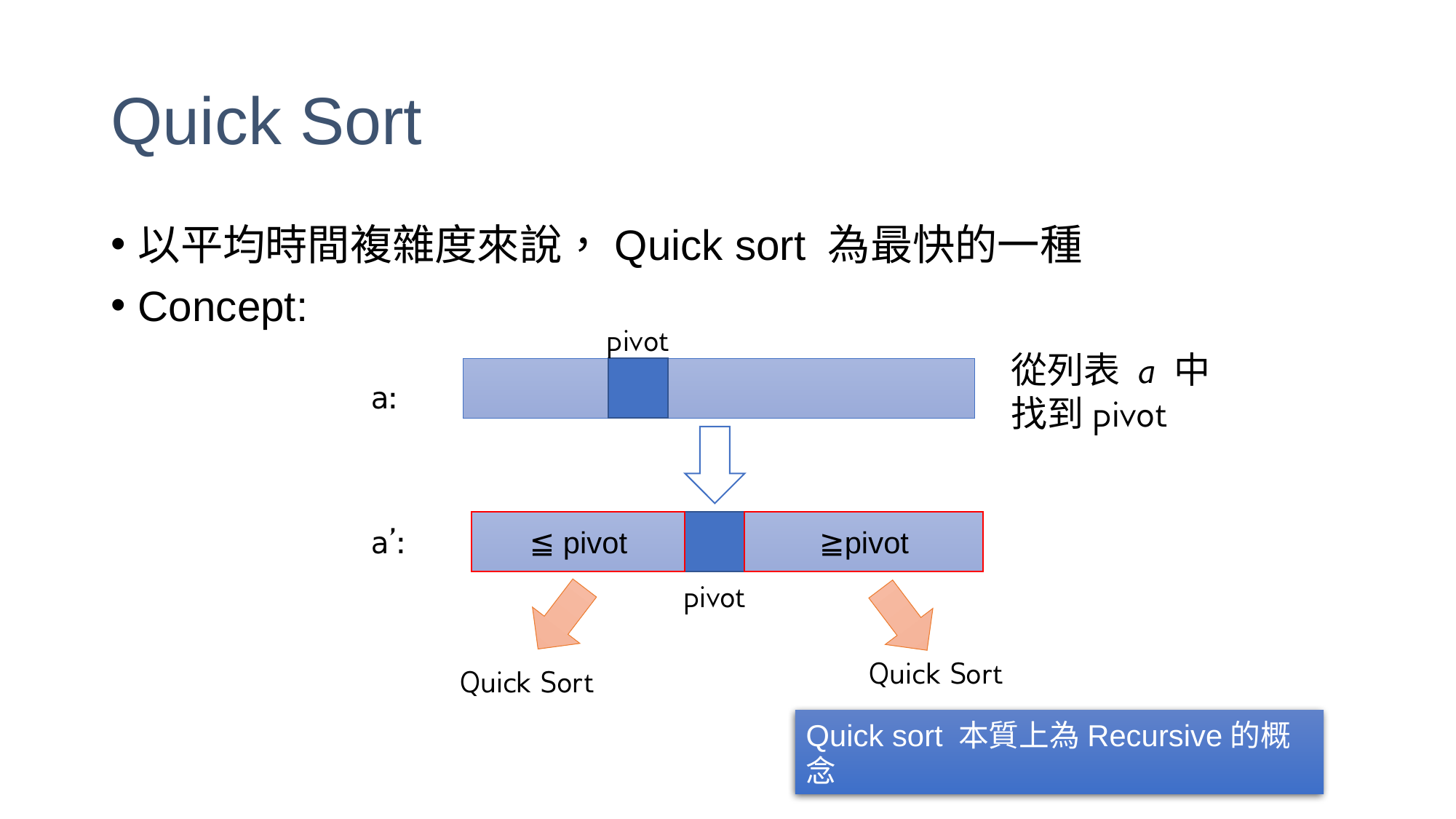

# Quick Sort
以平均時間複雜度來說，Quick sort 為最快的一種
Concept:

pivot
從列表 a 中找到pivot

a:

a’:
≦ pivot

≧pivot

pivot

Quick Sort
Quick Sort
Quick sort 本質上為Recursive的概念